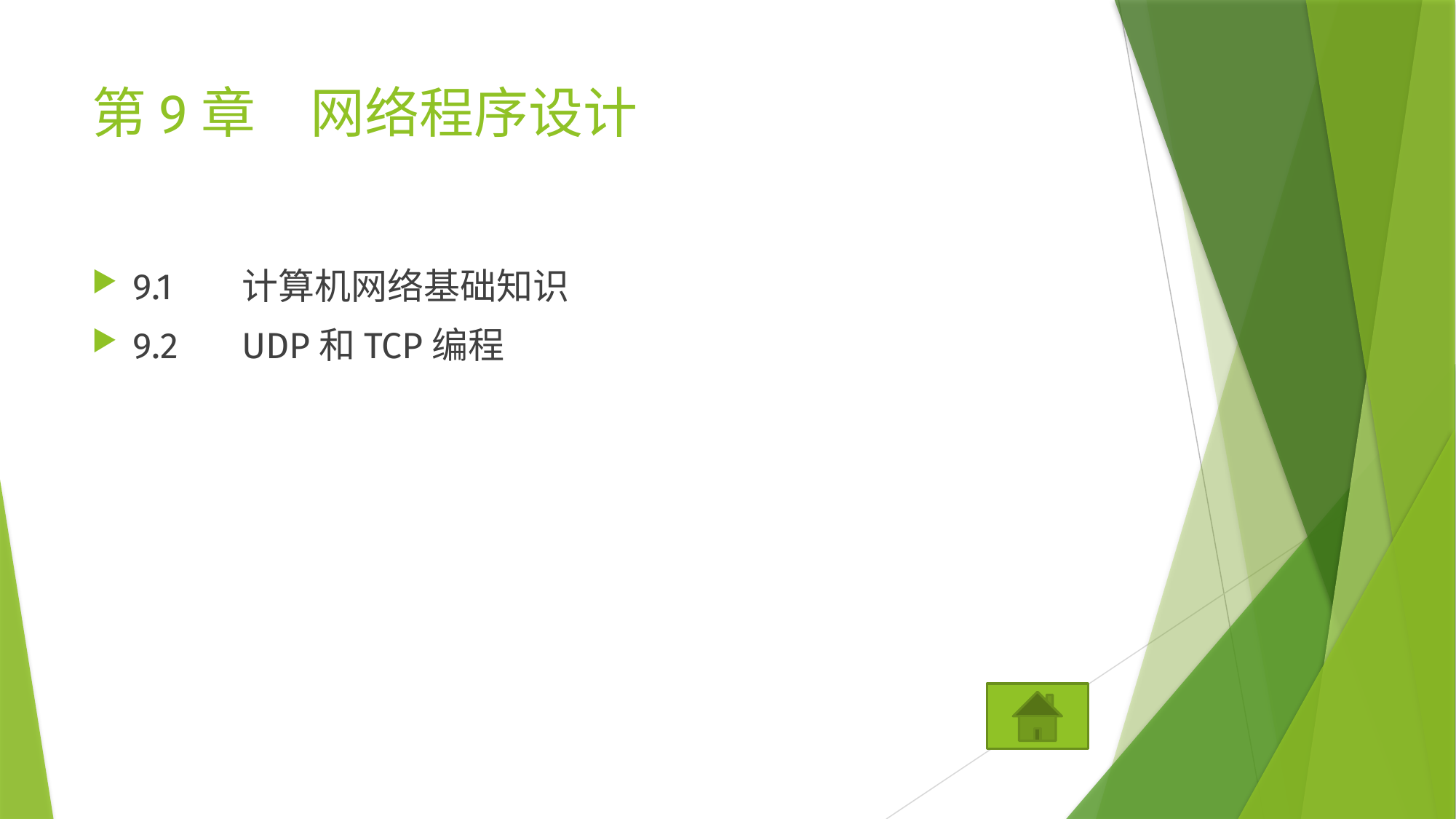

# 第9章	网络程序设计
9.1	计算机网络基础知识
9.2	UDP和TCP编程